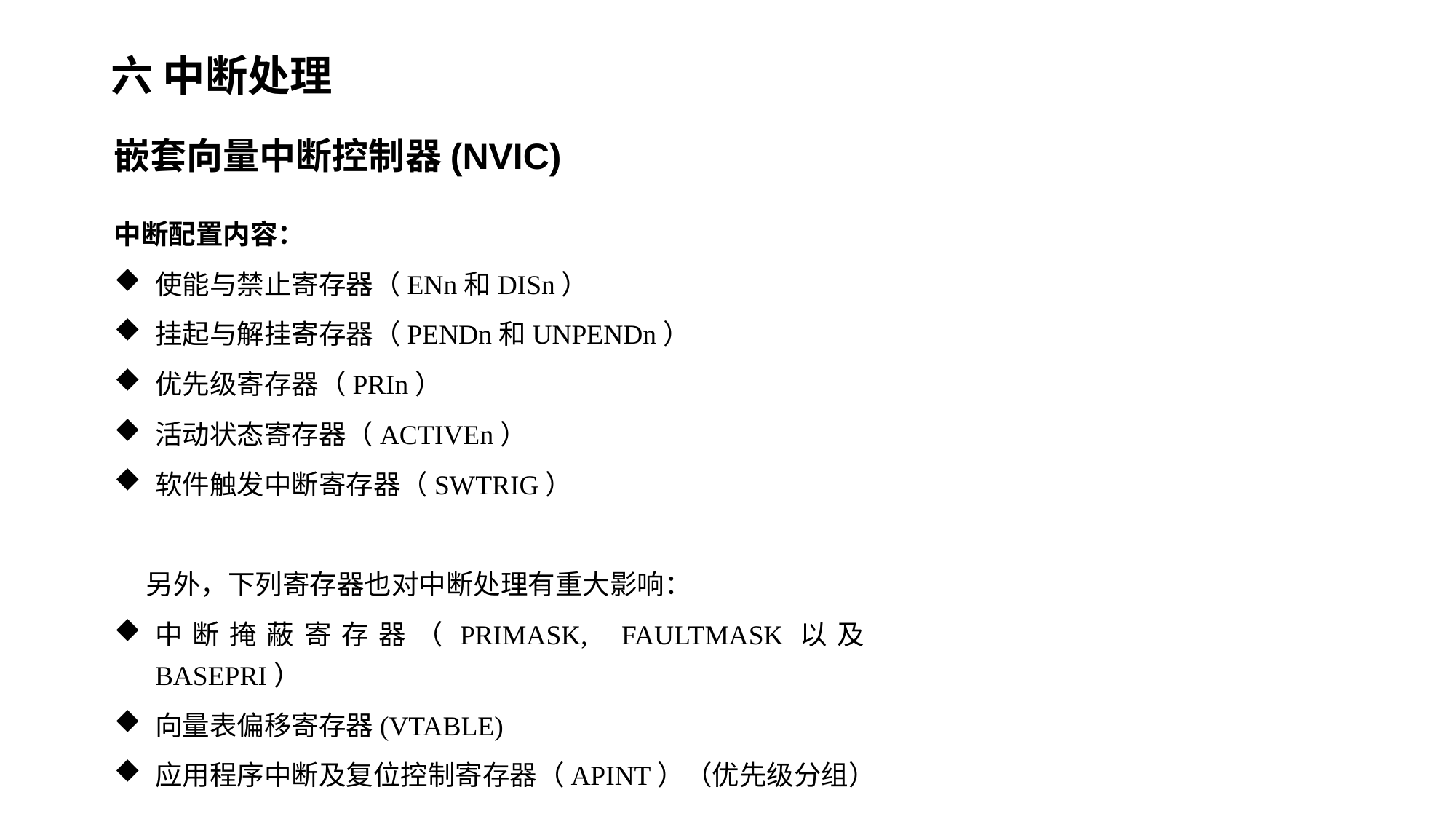

# 六 中断处理
嵌套向量中断控制器(NVIC)

中断配置内容：
使能与禁止寄存器（ENn和DISn）
挂起与解挂寄存器（PENDn和UNPENDn）
优先级寄存器（PRIn）
活动状态寄存器（ACTIVEn）
软件触发中断寄存器（SWTRIG）

另外，下列寄存器也对中断处理有重大影响：
中断掩蔽寄存器（PRIMASK,  FAULTMASK以及  BASEPRI）
向量表偏移寄存器(VTABLE)
应用程序中断及复位控制寄存器（APINT）（优先级分组）